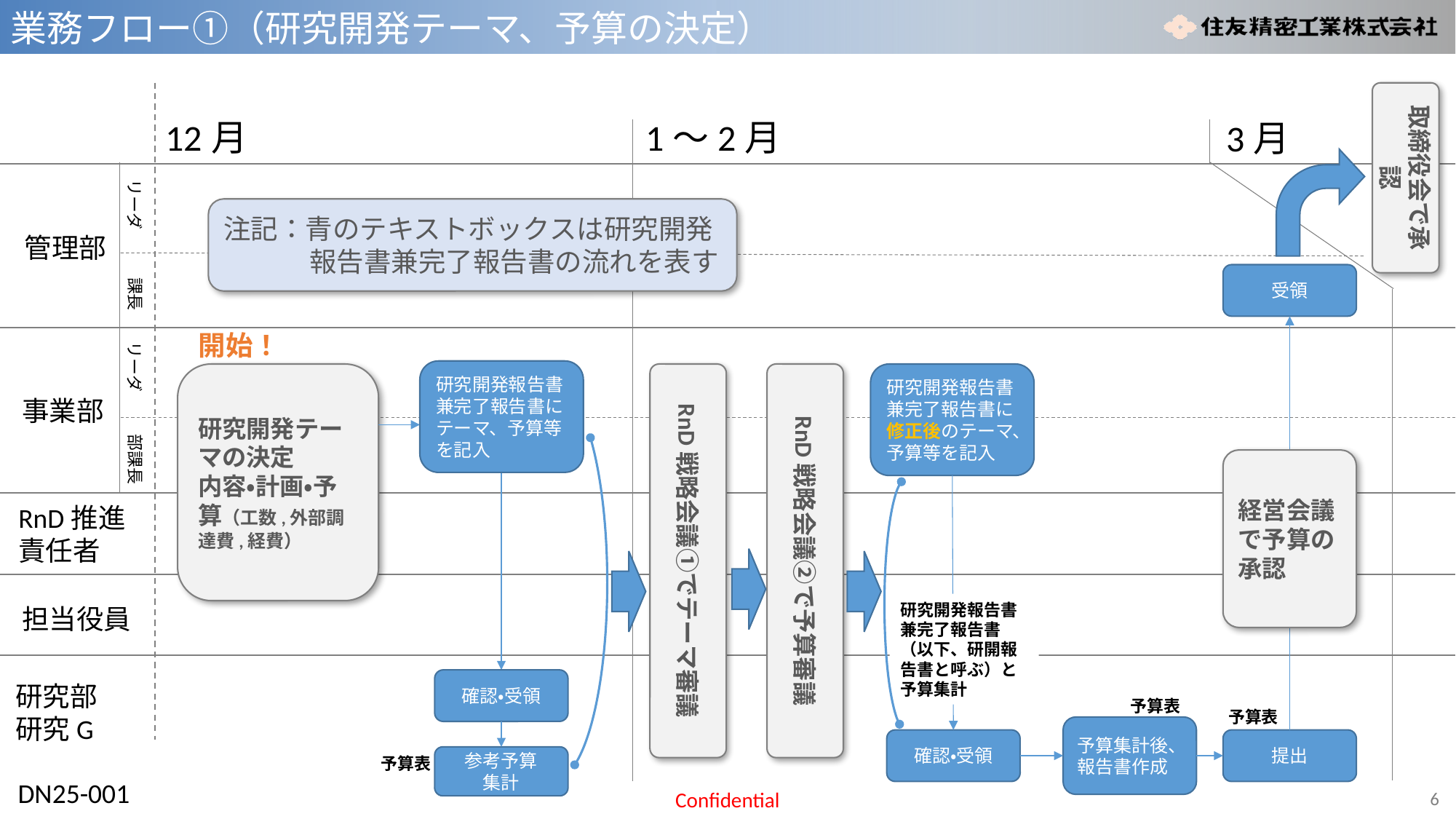

業務フロー①（研究開発テーマ、予算の決定）
取締役会で承認
12月
1～2月
3月

注記：青のテキストボックスは研究開発報告書兼完了報告書の流れを表す
受領
開始！
研究開発報告書兼完了報告書にテーマ、予算等を記入
研究開発テーマの決定
内容・計画・予算（工数,外部調達費,経費）
RnD戦略会議①でテーマ審議
RnD戦略会議②で予算審議
研究開発報告書兼完了報告書に修正後のテーマ、予算等を記入

経営会議で予算の承認

研究開発報告書兼完了報告書
（以下、研開報告書と呼ぶ）と予算集計
確認・受領
予算表
予算表
予算集計後、報告書作成
確認・受領
提出
参考予算
集計
予算表